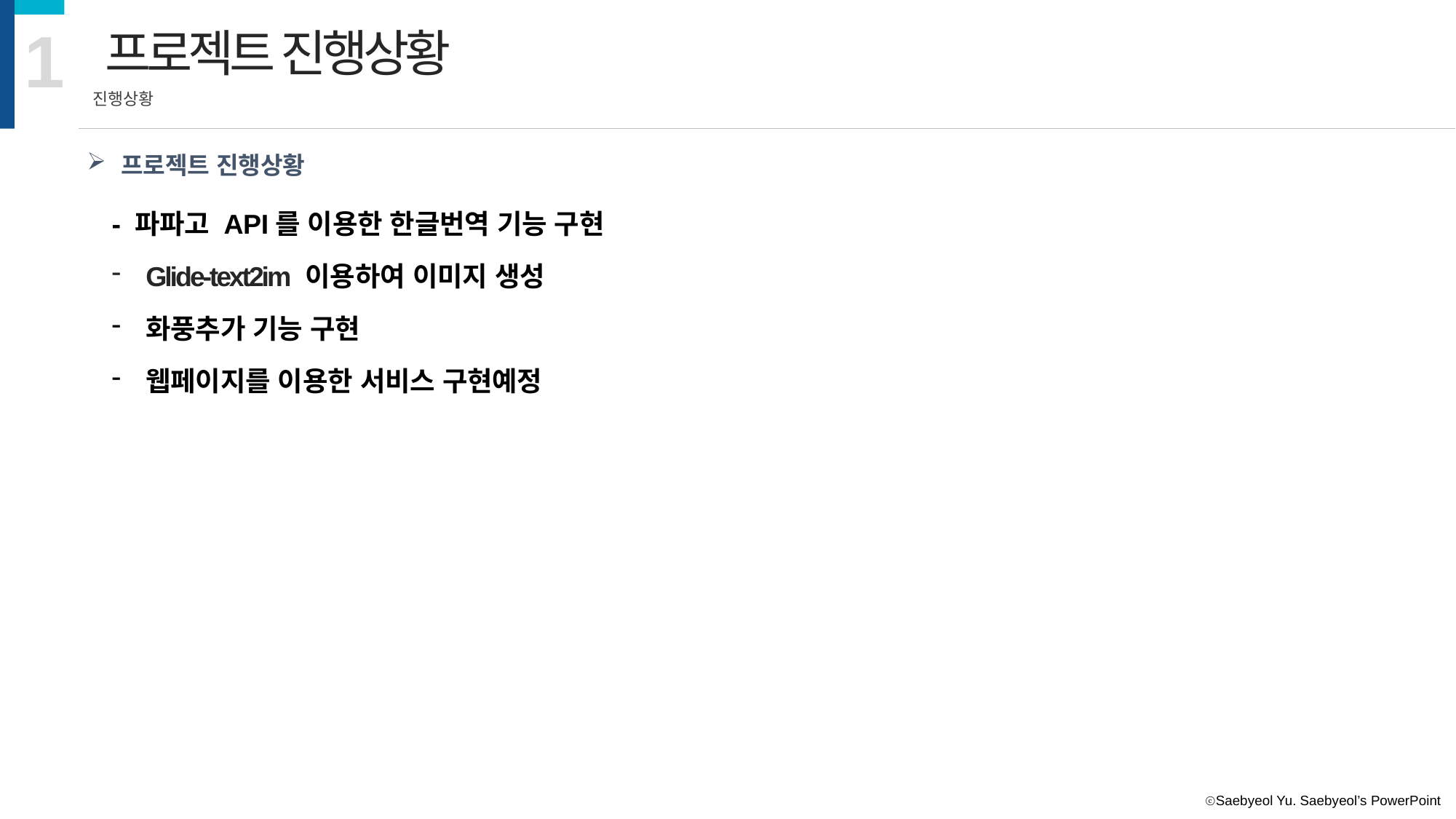

1
프로젝트 진행상황
진행상황
프로젝트 진행상황
- 파파고 API를 이용한 한글번역 기능 구현
Glide-text2im 이용하여 이미지 생성
화풍추가 기능 구현
웹페이지를 이용한 서비스 구현예정